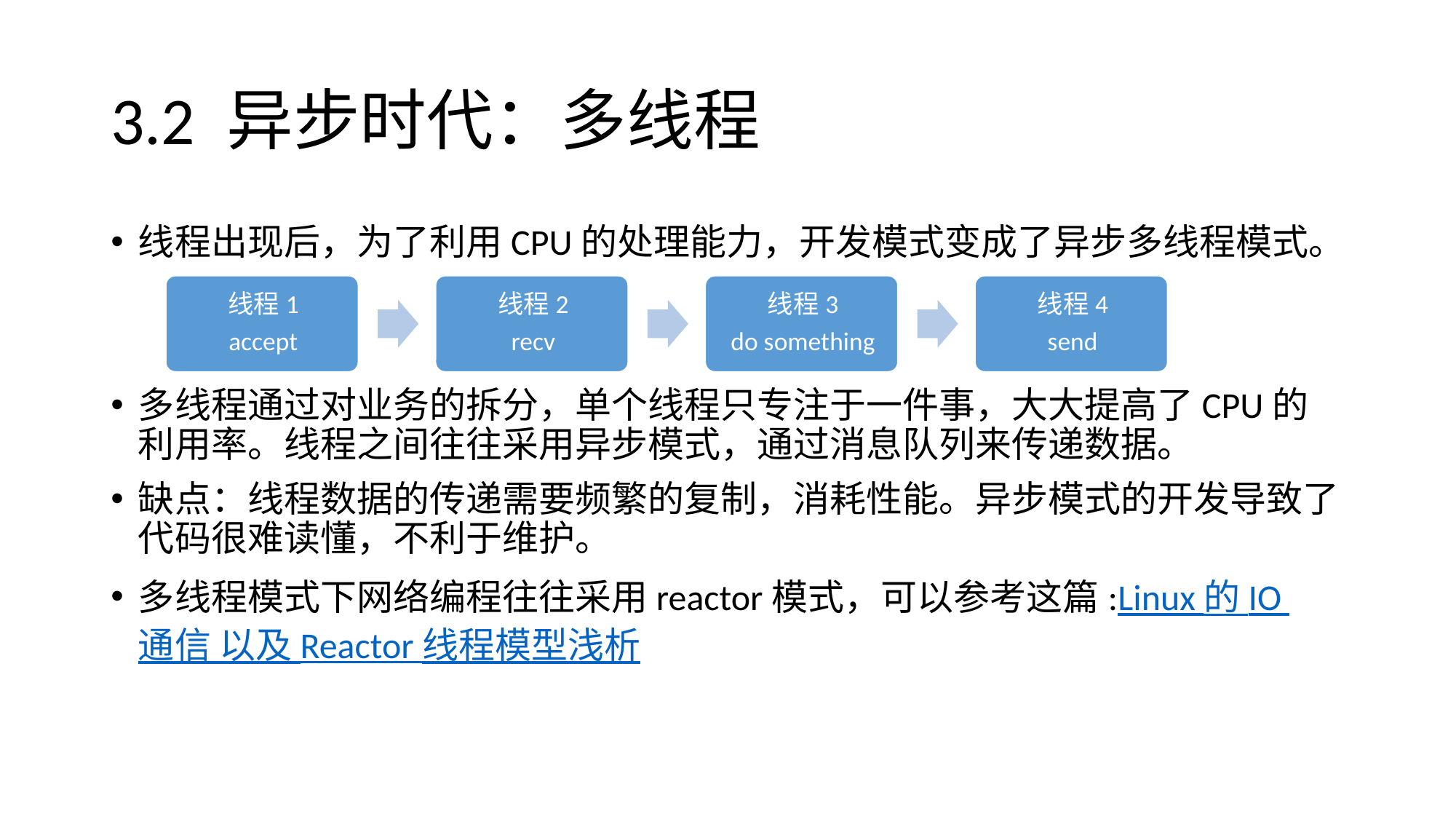

# 3.2 异步时代：多线程
线程出现后，为了利用CPU的处理能力，开发模式变成了异步多线程模式。

多线程通过对业务的拆分，单个线程只专注于一件事，大大提高了CPU的利用率。线程之间往往采用异步模式，通过消息队列来传递数据。
缺点：线程数据的传递需要频繁的复制，消耗性能。异步模式的开发导致了代码很难读懂，不利于维护。
多线程模式下网络编程往往采用reactor模式，可以参考这篇:Linux 的 IO 通信 以及 Reactor 线程模型浅析
线程1
accept

线程2
recv

线程3
do something

线程4
send